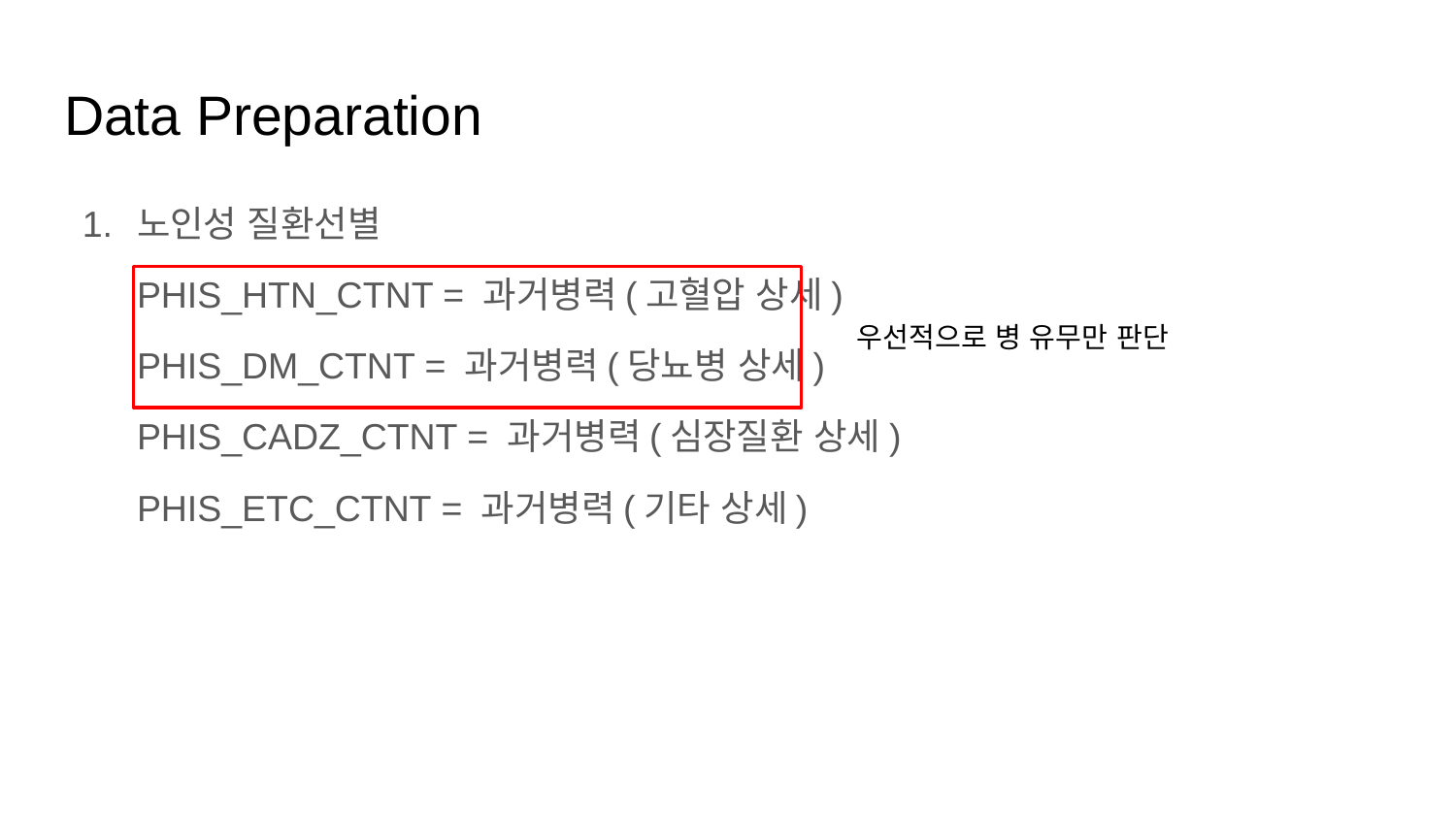

# Data Preparation
노인성 질환선별
PHIS_HTN_CTNT = 과거병력(고혈압 상세)
PHIS_DM_CTNT = 과거병력(당뇨병 상세)
PHIS_CADZ_CTNT = 과거병력(심장질환 상세)
PHIS_ETC_CTNT = 과거병력(기타 상세)

우선적으로 병 유무만 판단